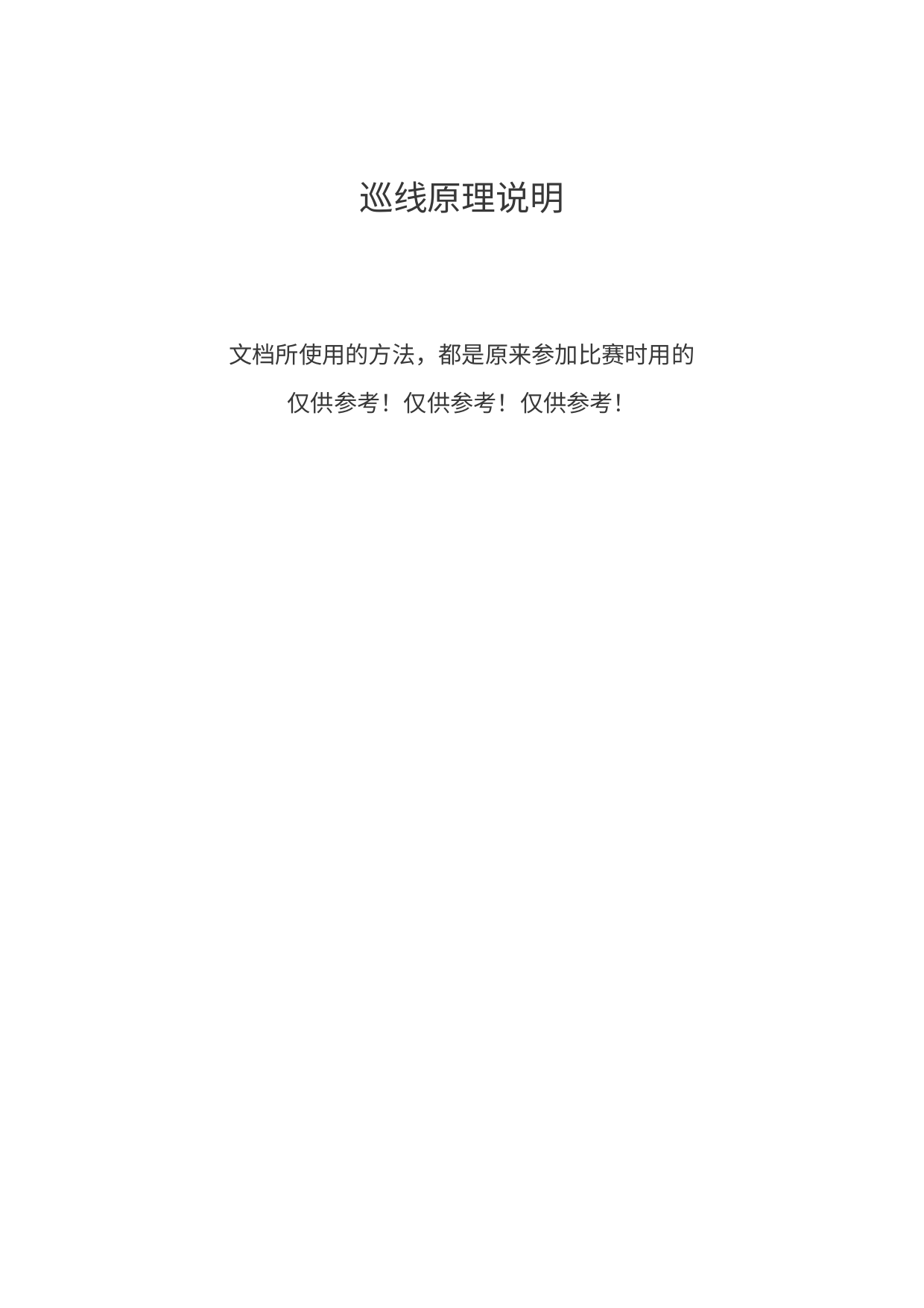

巡线原理说明
文档所使用的方法，都是原来参加比赛时用的
仅供参考！仅供参考！仅供参考！